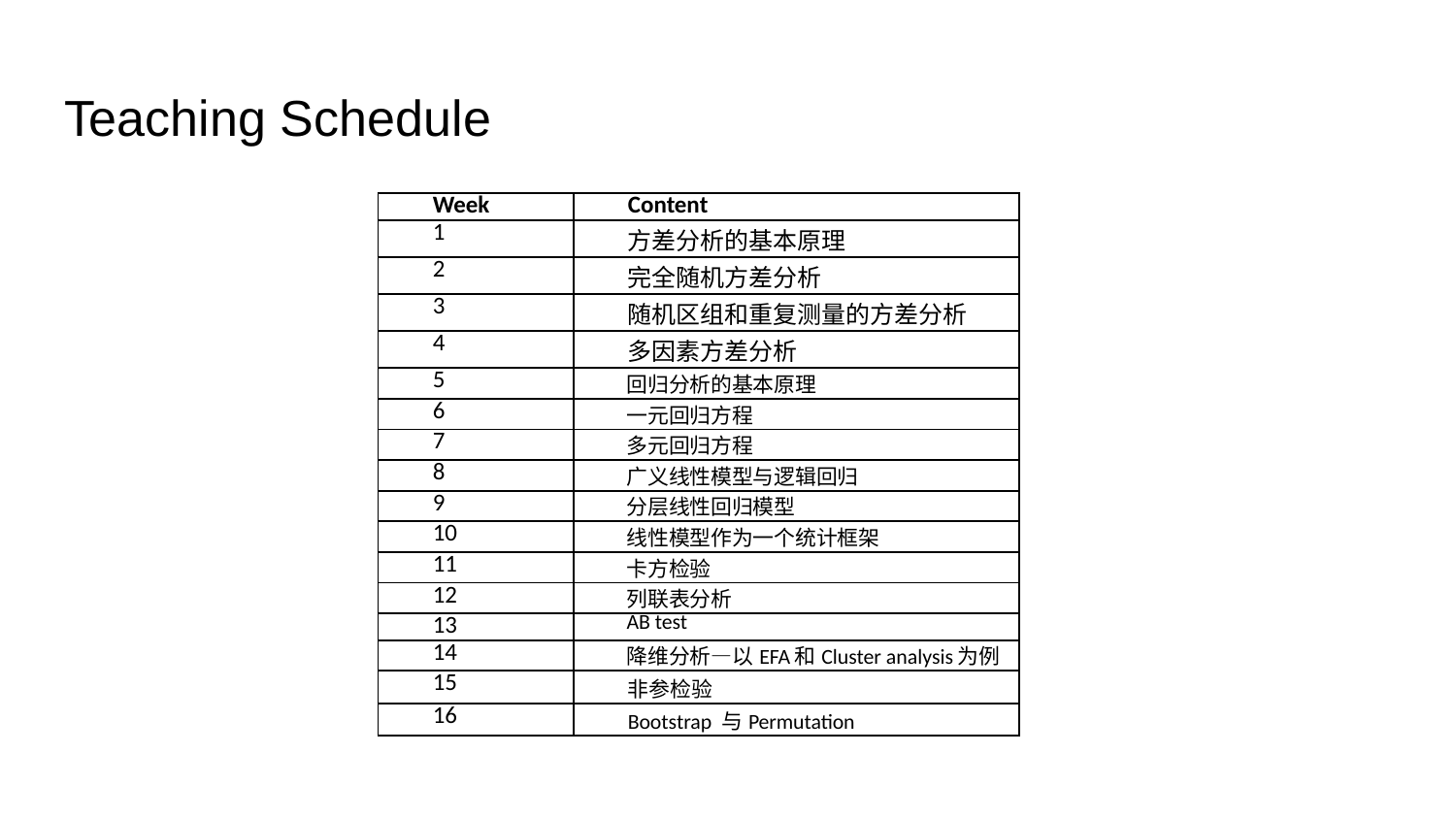

# Teaching Schedule

| Week | Content |
| --- | --- |
| 1 | 方差分析的基本原理 |
| 2 | 完全随机方差分析 |
| 3 | 随机区组和重复测量的方差分析 |
| 4 | 多因素方差分析 |
| 5 | 回归分析的基本原理 |
| 6 | 一元回归方程 |
| 7 | 多元回归方程 |
| 8 | 广义线性模型与逻辑回归 |
| 9 | 分层线性回归模型 |
| 10 | 线性模型作为一个统计框架 |
| 11 | 卡方检验 |
| 12 | 列联表分析 |
| 13 | AB test |
| 14 | 降维分析—以EFA和Cluster analysis为例 |
| 15 | 非参检验 |
| 16 | Bootstrap 与Permutation |